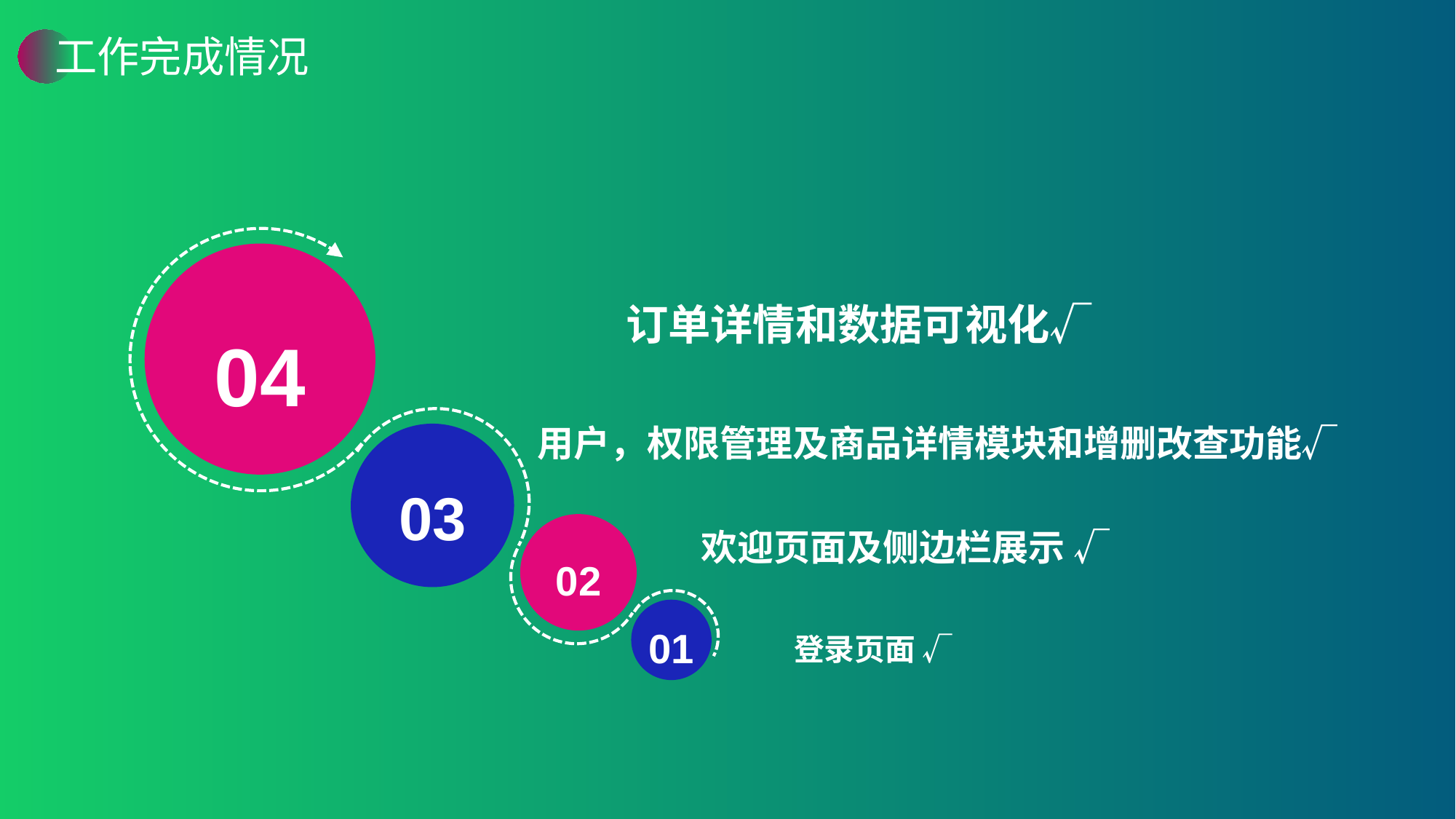

工作完成情况

04
03
02
01
订单详情和数据可视化√
用户，权限管理及商品详情模块和增删改查功能√
 欢迎页面及侧边栏展示 √
 登录页面 √